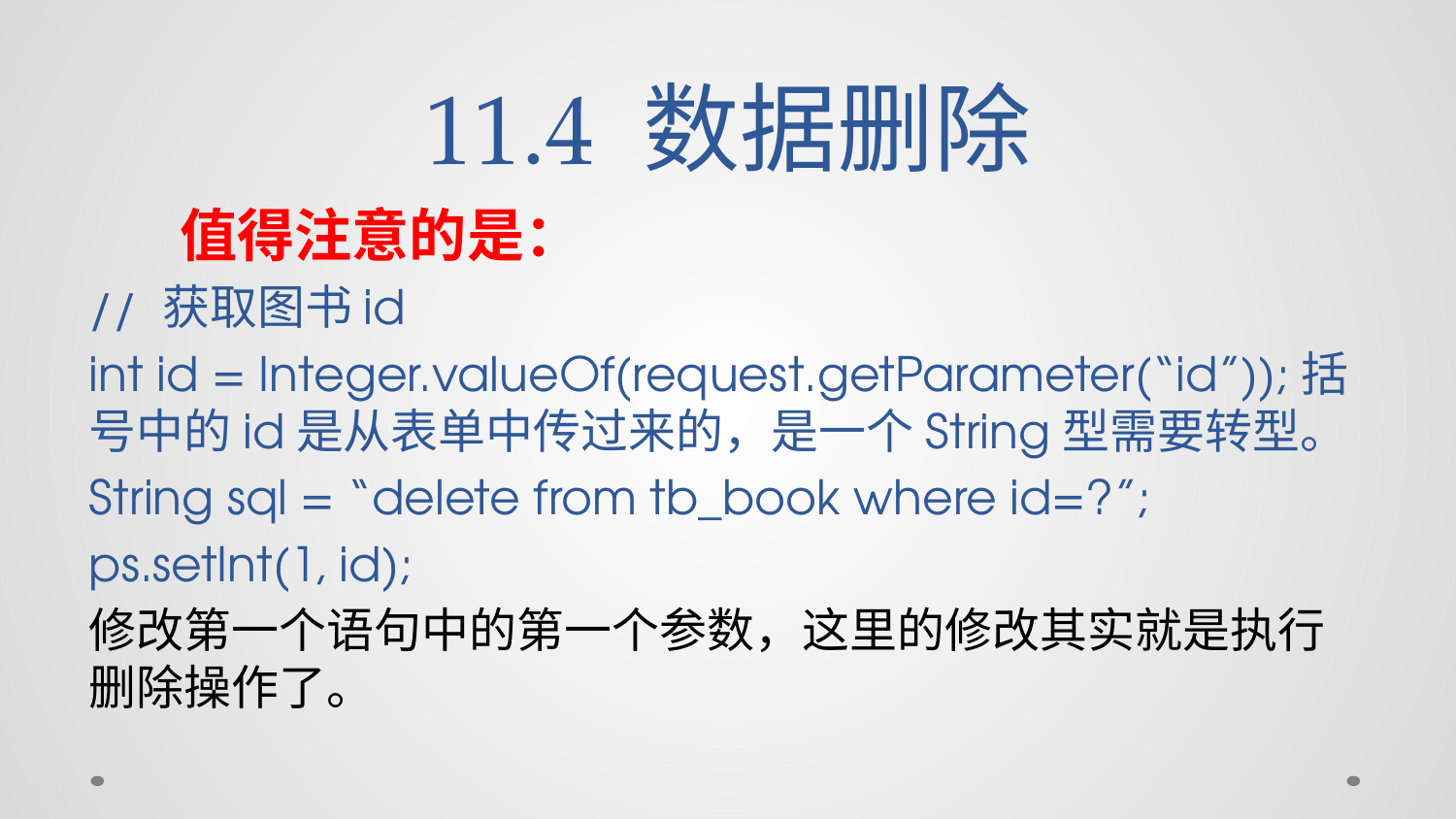

# 11.4 数据删除
      值得注意的是：
// 获取图书id
int id = Integer.valueOf(request.getParameter(“id”));括号中的id是从表单中传过来的，是一个String型需要转型。
String sql = “delete from tb_book where id=?”;
ps.setInt(1, id);
修改第一个语句中的第一个参数，这里的修改其实就是执行删除操作了。